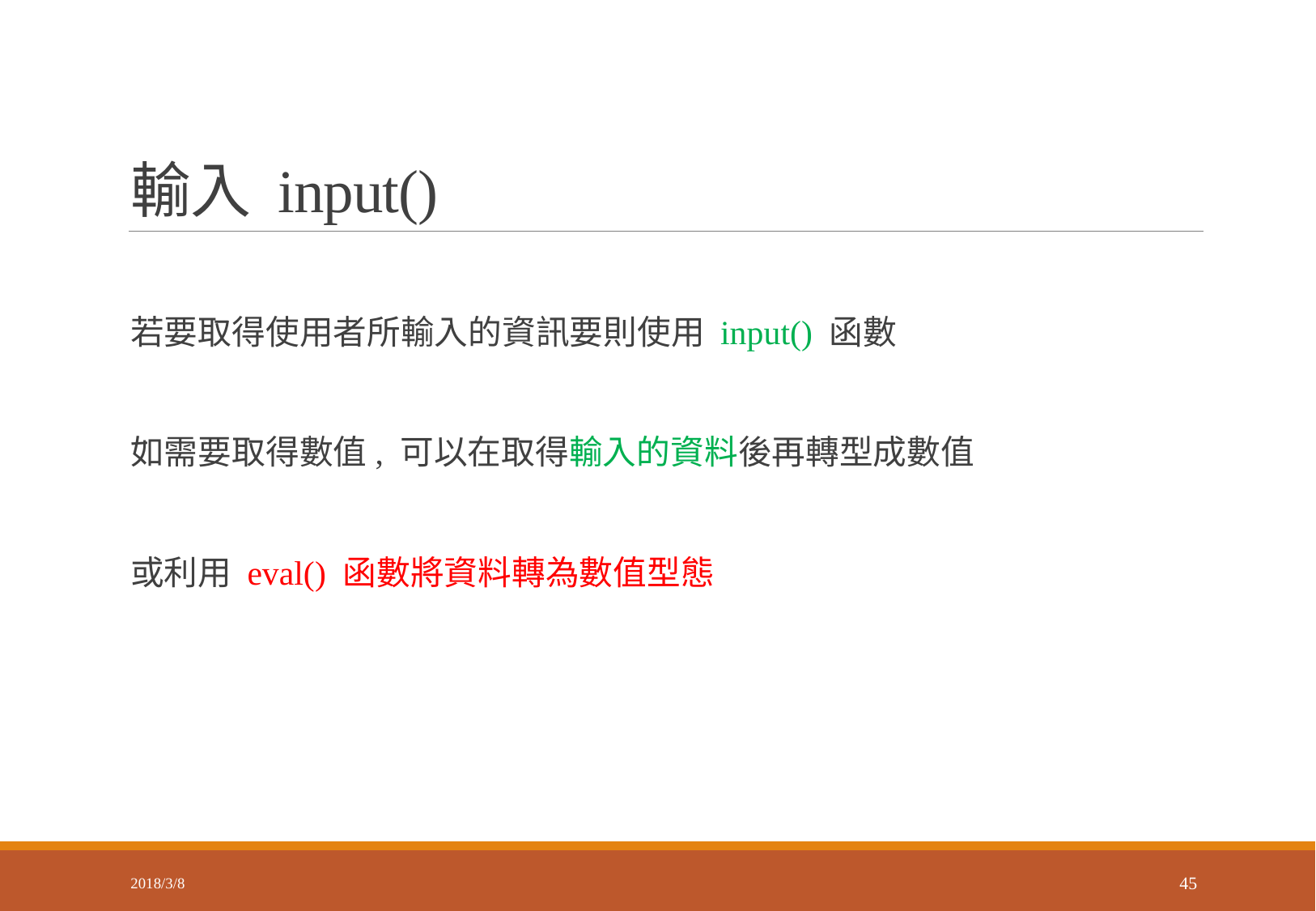

# 輸入 input()

若要取得使用者所輸入的資訊要則使用 input() 函數

如需要取得數值, 可以在取得輸入的資料後再轉型成數值

或利用 eval() 函數將資料轉為數值型態

2018/3/8
45